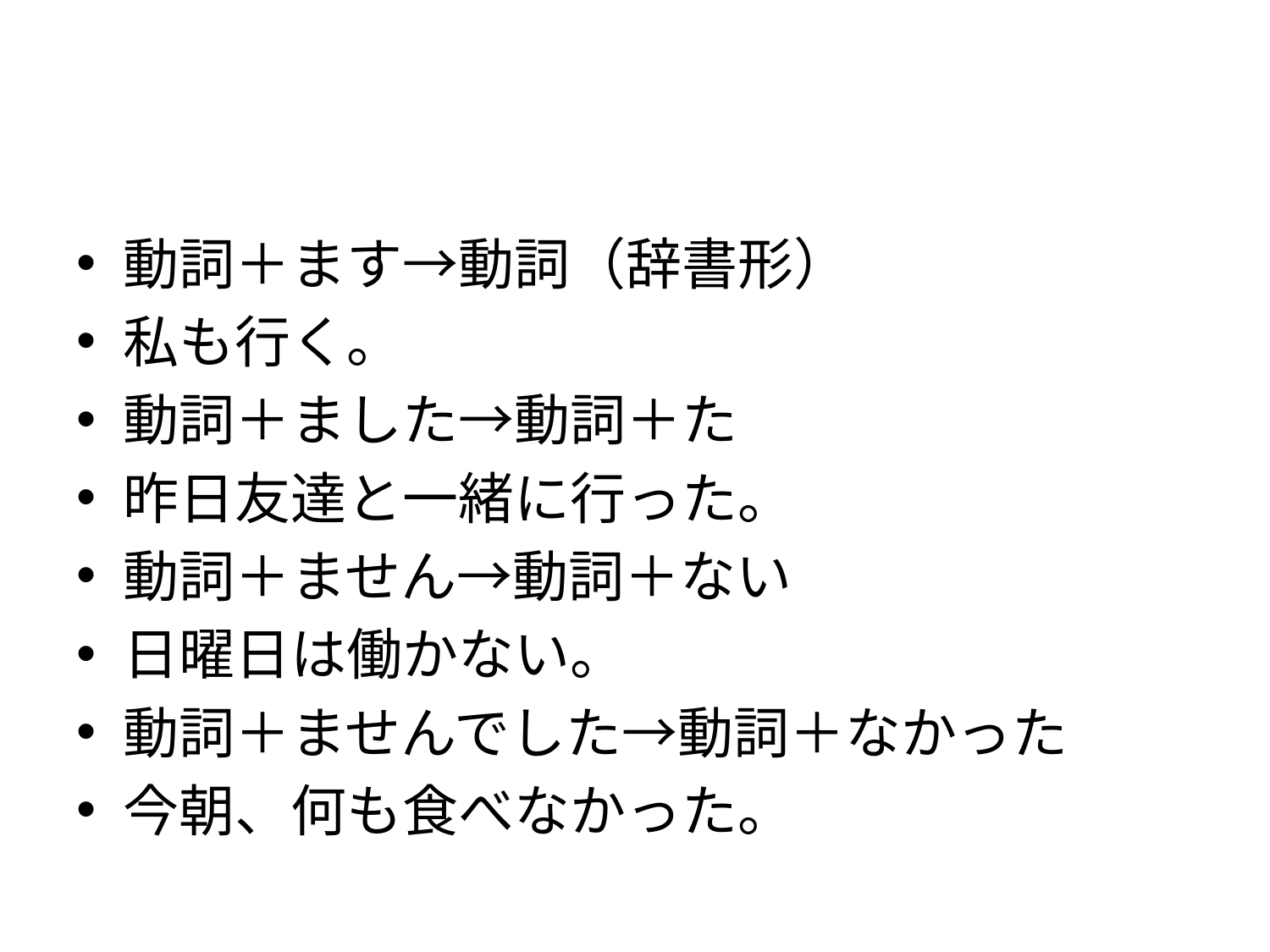

#
動詞＋ます→動詞（辞書形）
私も行く。
動詞＋ました→動詞＋た
昨日友達と一緒に行った。
動詞＋ません→動詞＋ない
日曜日は働かない。
動詞＋ませんでした→動詞＋なかった
今朝、何も食べなかった。